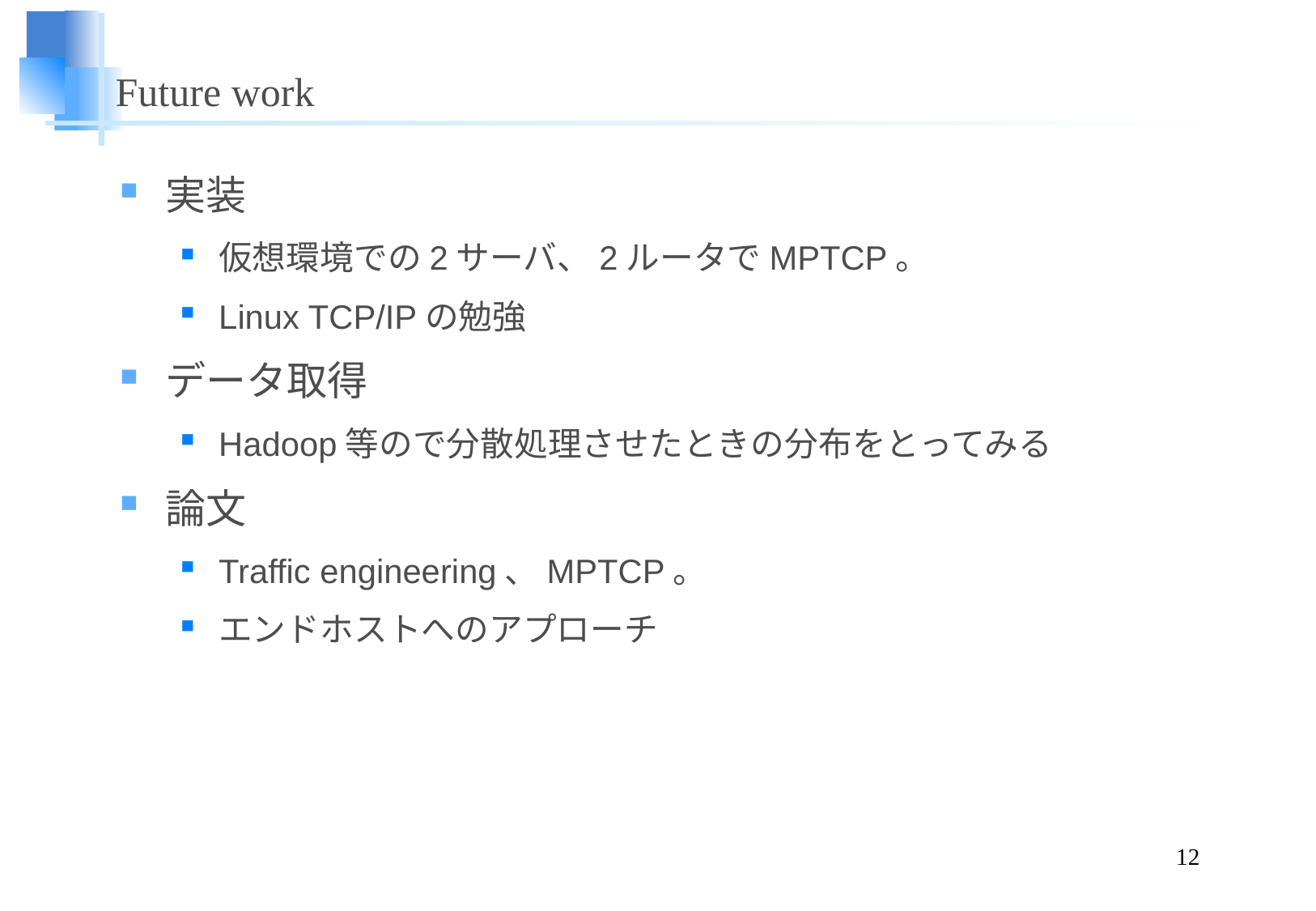

# Future work
実装
仮想環境での2サーバ、2ルータでMPTCP。
Linux TCP/IPの勉強
データ取得
Hadoop等ので分散処理させたときの分布をとってみる
論文
Traffic engineering、MPTCP。
エンドホストへのアプローチ
12